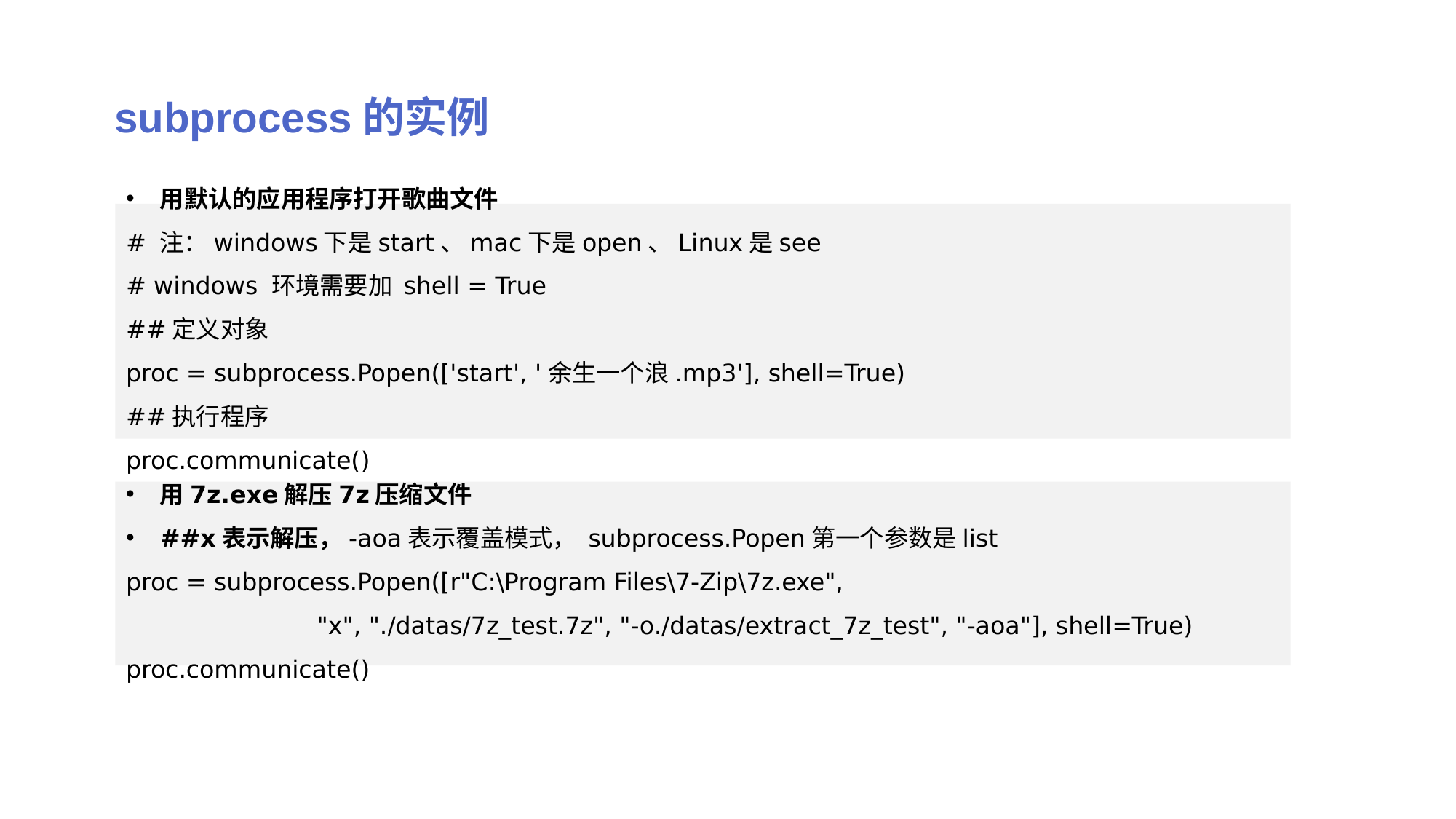

subprocess的实例
用默认的应用程序打开歌曲文件
# 注：windows下是start、mac下是open、Linux是see
# windows 环境需要加 shell = True
##定义对象
proc = subprocess.Popen(['start', '余生一个浪.mp3'], shell=True)
##执行程序
proc.communicate()
用7z.exe解压7z压缩文件
##x表示解压，-aoa表示覆盖模式， subprocess.Popen第一个参数是list
proc = subprocess.Popen([r"C:\Program Files\7-Zip\7z.exe",
                         "x", "./datas/7z_test.7z", "-o./datas/extract_7z_test", "-aoa"], shell=True)
proc.communicate()